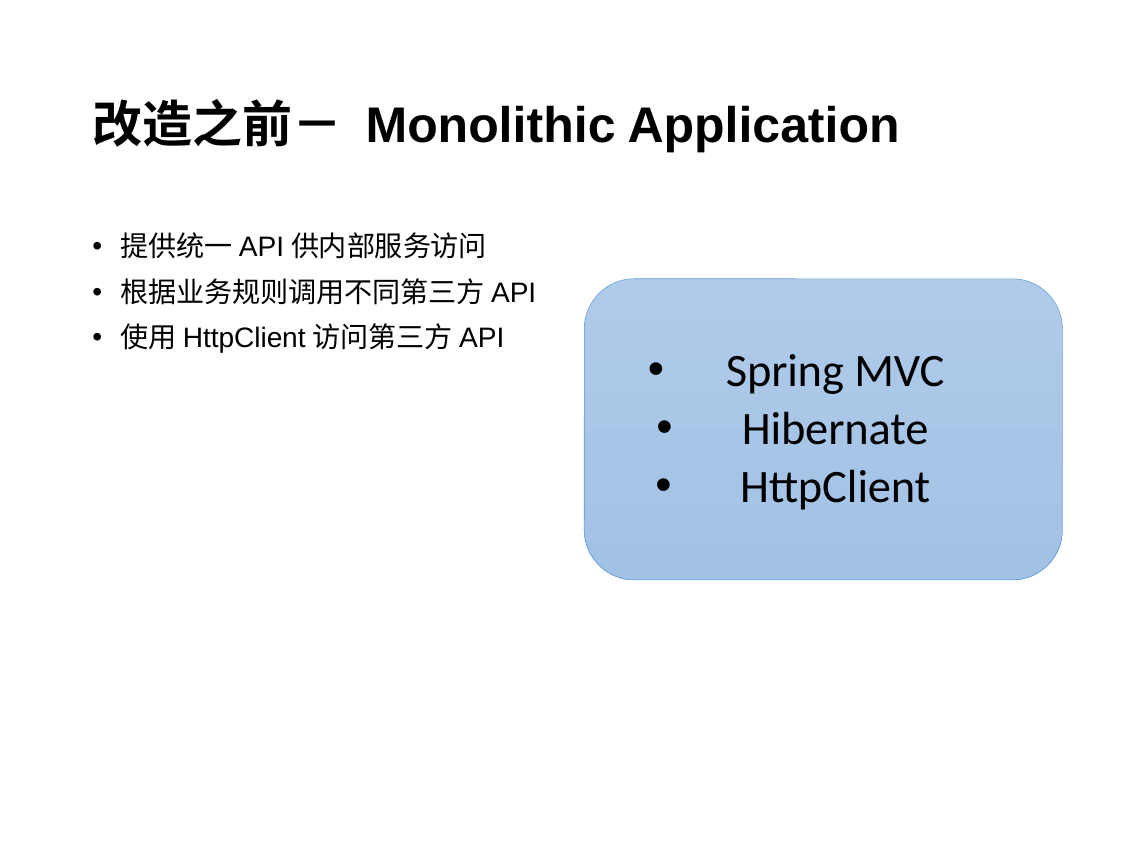

# 改造之前－ Monolithic Application
提供统一API供内部服务访问
根据业务规则调用不同第三方API
使用HttpClient访问第三方API

Spring MVC
Hibernate
HttpClient